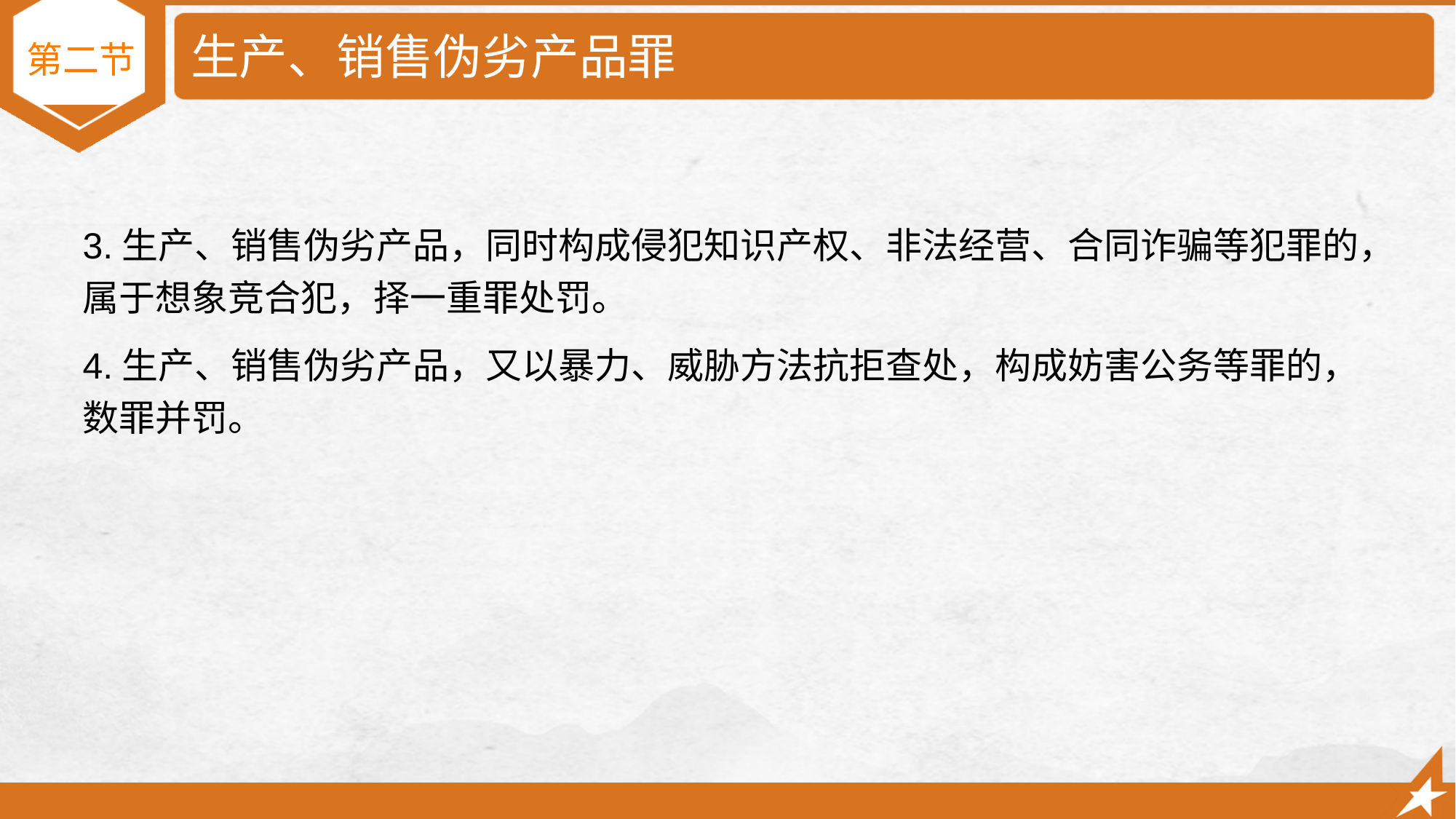

# 生产、销售伪劣产品罪
第二节

3.生产、销售伪劣产品，同时构成侵犯知识产权、非法经营、合同诈骗等犯罪的，属于想象竞合犯，择一重罪处罚。
4.生产、销售伪劣产品，又以暴力、威胁方法抗拒查处，构成妨害公务等罪的，数罪并罚。